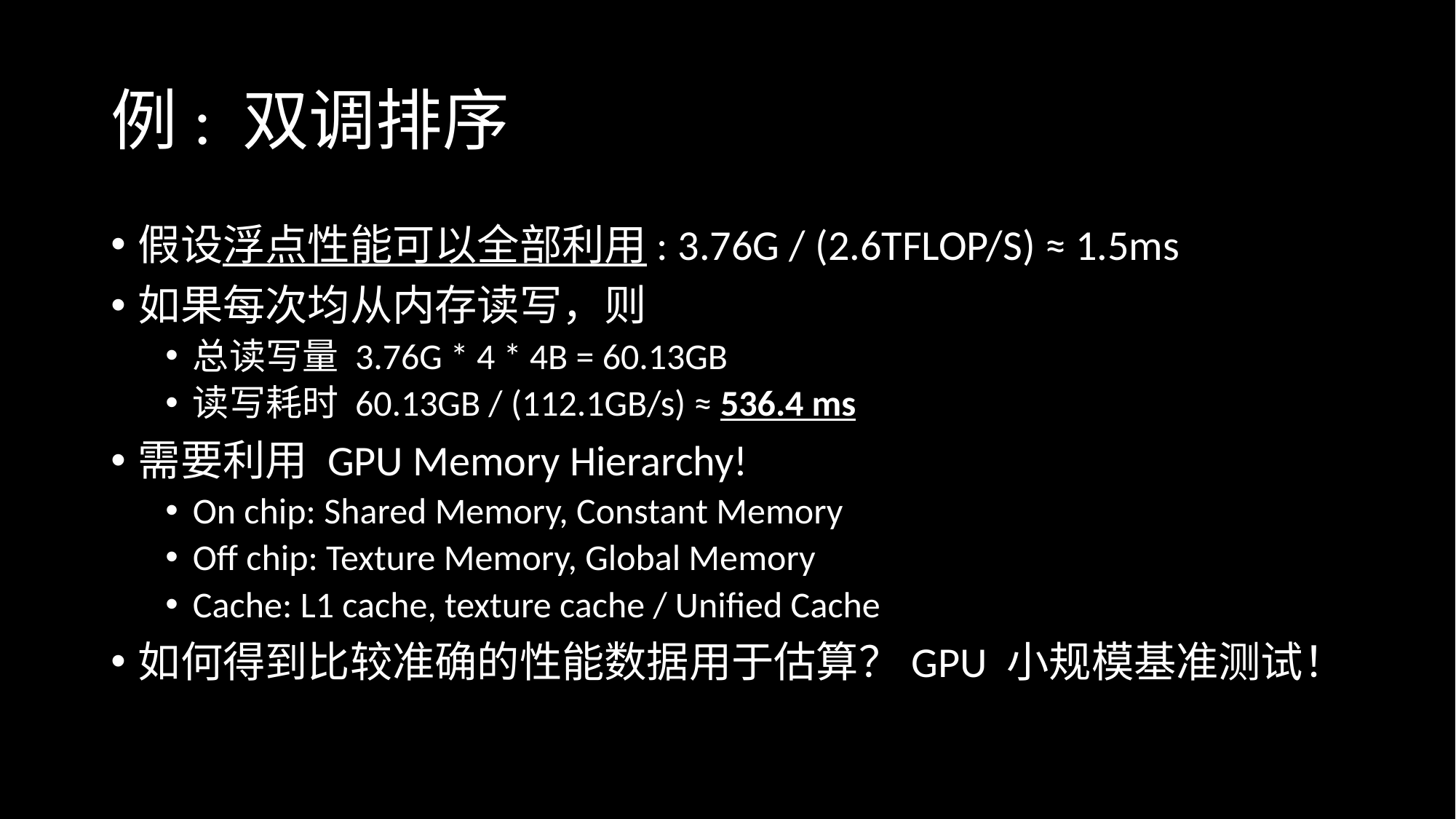

# 例: 双调排序
假设浮点性能可以全部利用: 3.76G / (2.6TFLOP/S) ≈ 1.5ms
如果每次均从内存读写，则
总读写量 3.76G * 4 * 4B = 60.13GB
读写耗时 60.13GB / (112.1GB/s) ≈ 536.4 ms
需要利用 GPU Memory Hierarchy!
On chip: Shared Memory, Constant Memory
Off chip: Texture Memory, Global Memory
Cache: L1 cache, texture cache / Unified Cache
如何得到比较准确的性能数据用于估算？GPU 小规模基准测试！